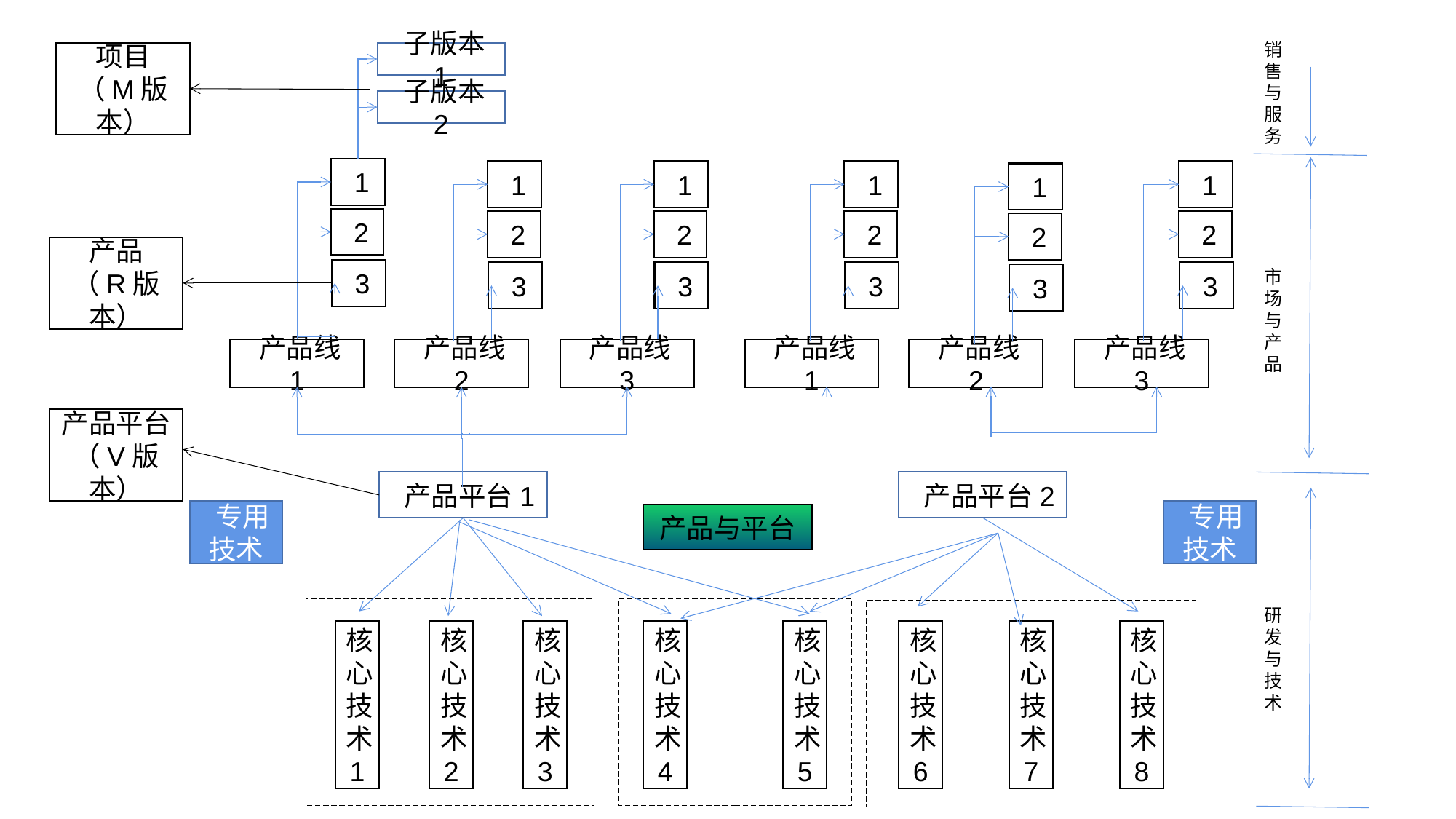

销
售
与
服
务
 子版本1
项目
（M版本）
 子版本2
 1
 1
 1
 1
 1
 1
 2
 2
 2
 2
 2
 2
产品
（R版本）
 3
市
场
与
产
品
 3
 3
 3
 3
 3
 产品线1
 产品线2
 产品线3
 产品线1
 产品线2
 产品线3
产品平台
（V版本）
 产品平台1
 产品平台2
 专用技术
 专用技术
产品与平台

研
发
与
技
术

核心技术1
核心技术2
核心技术3
核心技术4
核心技术5
核心技术6
核心技术7
核心技术8